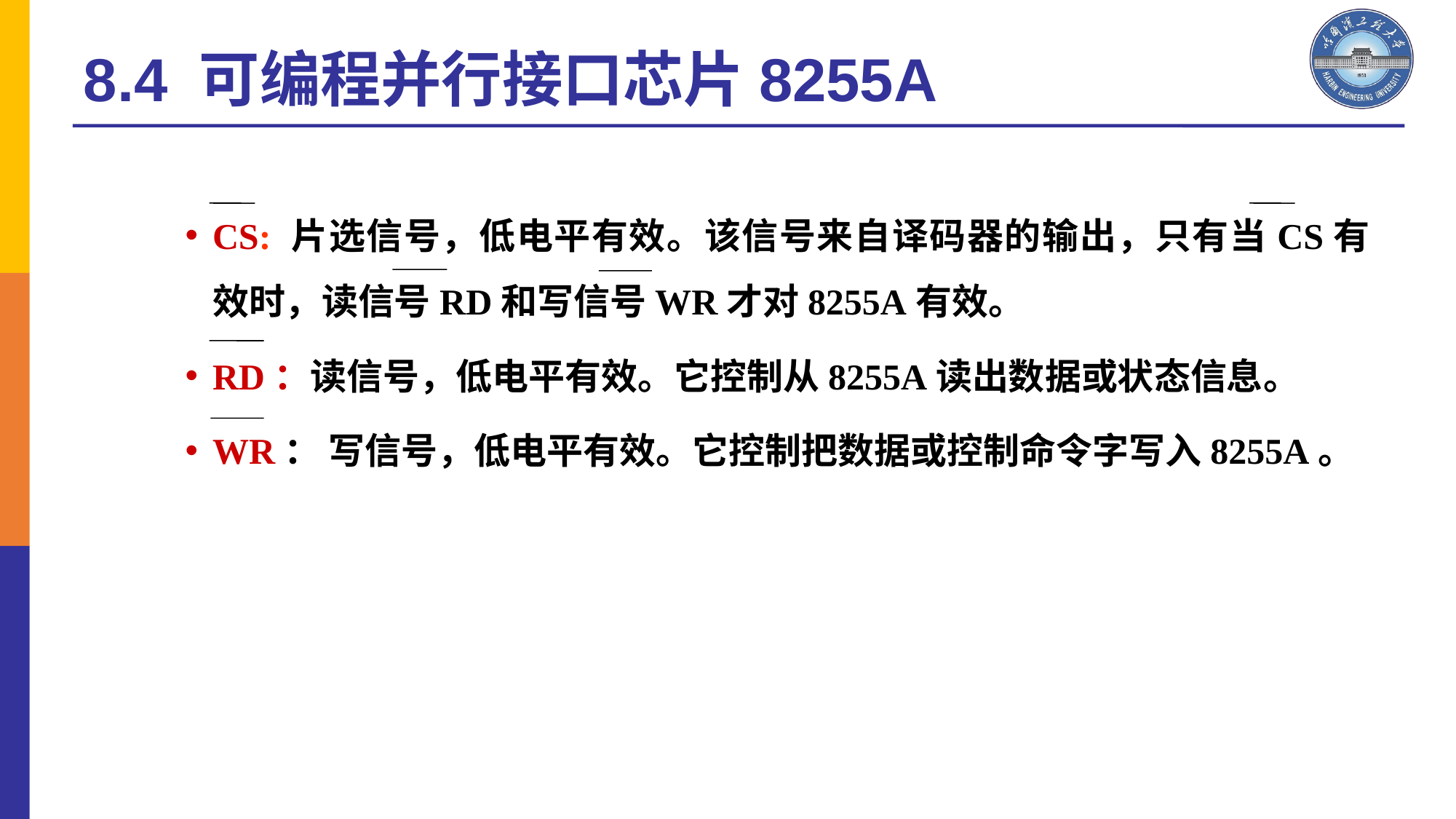

8.4 可编程并行接口芯片8255A
CS: 片选信号，低电平有效。该信号来自译码器的输出，只有当CS有效时，读信号RD和写信号WR才对8255A有效。
RD：读信号，低电平有效。它控制从8255A读出数据或状态信息。
WR： 写信号，低电平有效。它控制把数据或控制命令字写入8255A。